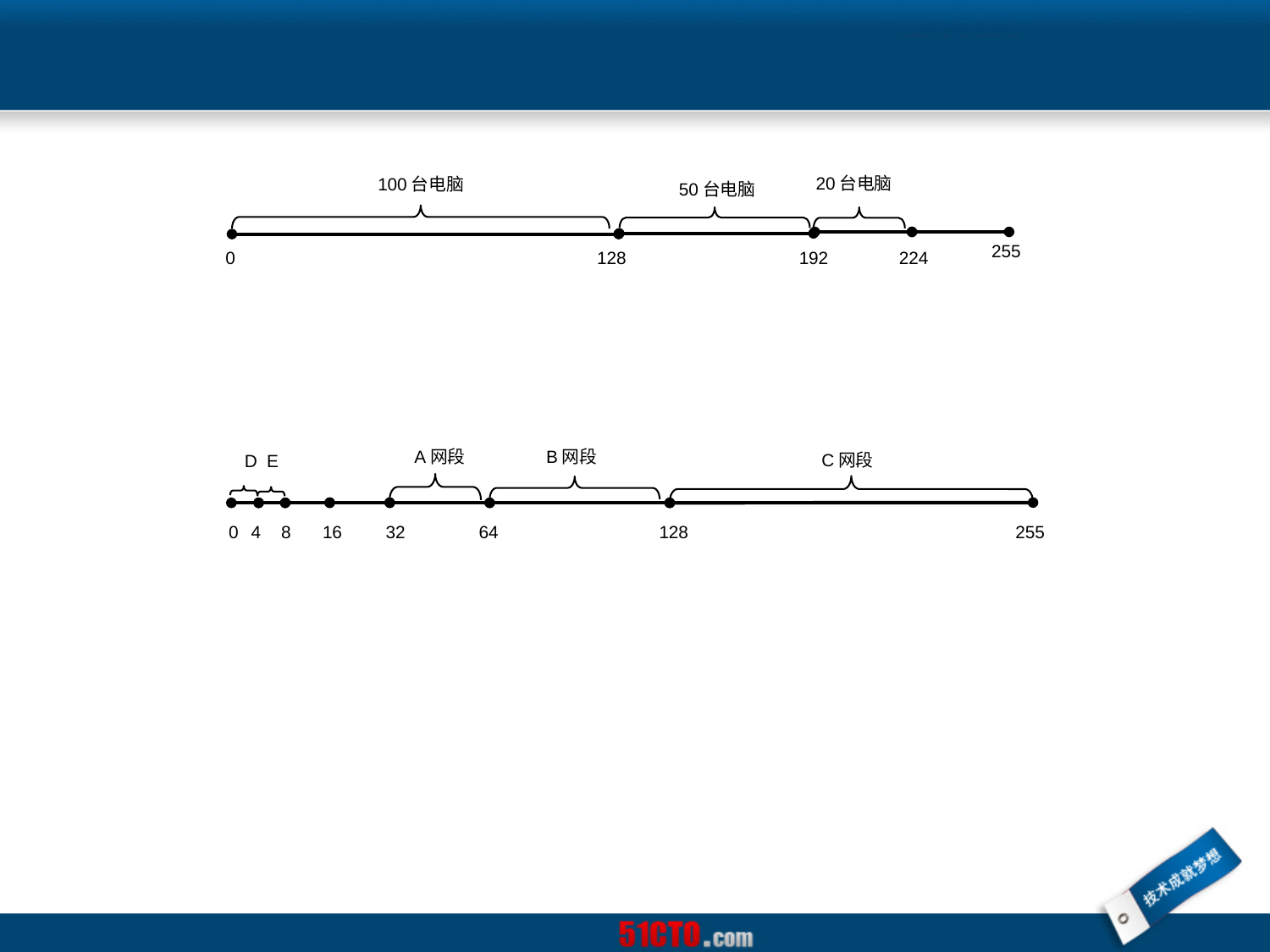

20台电脑
100台电脑
50台电脑

255
0
128
192
224

B网段
A网段

C网段
D  E

128
0
4
8
16
32
64
255